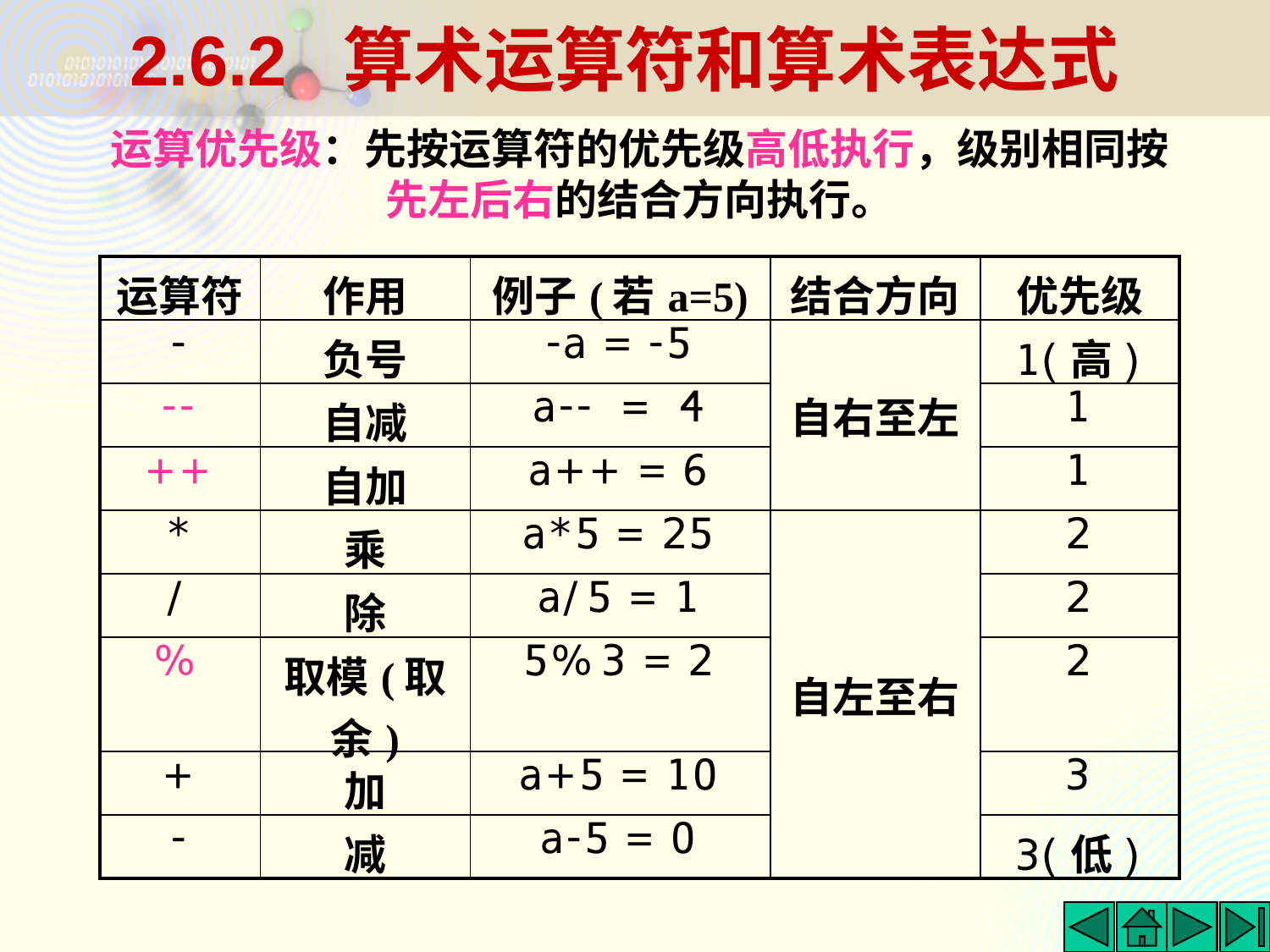

# 2.6.2  算术运算符和算术表达式
运算优先级：先按运算符的优先级高低执行，级别相同按先左后右的结合方向执行。
| 运算符 | 作用 | 例子(若a=5) | 结合方向 | 优先级 |
| --- | --- | --- | --- | --- |
| - | 负号 | -a = -5 | 自右至左 | 1(高) |
| -- | 自减 | a-- = 4 |  | 1 |
| ++ | 自加 | a++ = 6 |  | 1 |
| \* | 乘 | a\*5 = 25 | 自左至右 | 2 |
| / | 除 | a/5 = 1 |  | 2 |
| % | 取模(取余) | 5%3 = 2 |  | 2 |
| + | 加 | a+5 = 10 |  | 3 |
| - | 减 | a-5 = 0 |  | 3(低) |